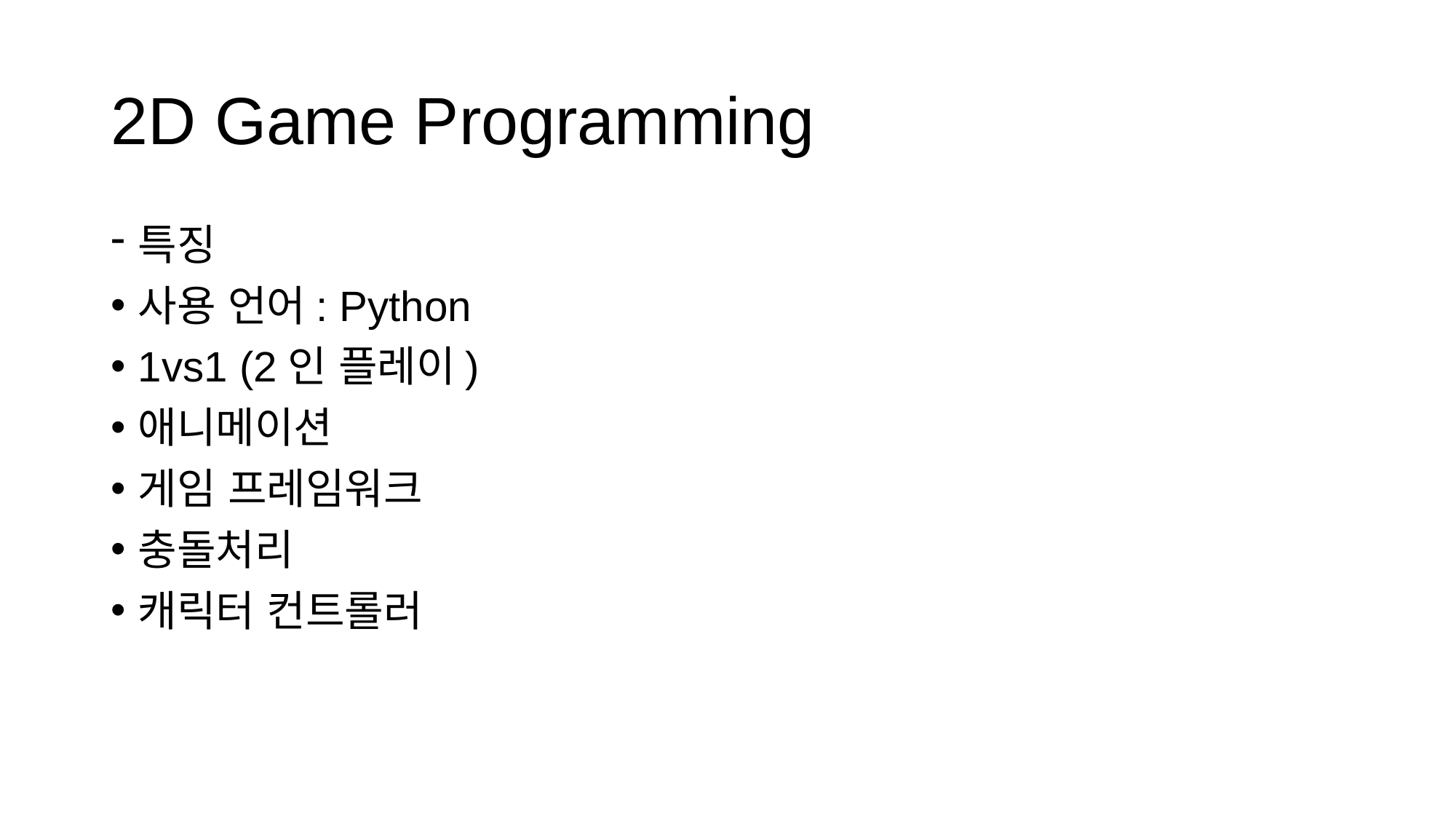

# 2D Game Programming
특징
사용 언어: Python
1vs1 (2인 플레이)
애니메이션
게임 프레임워크
충돌처리
캐릭터 컨트롤러